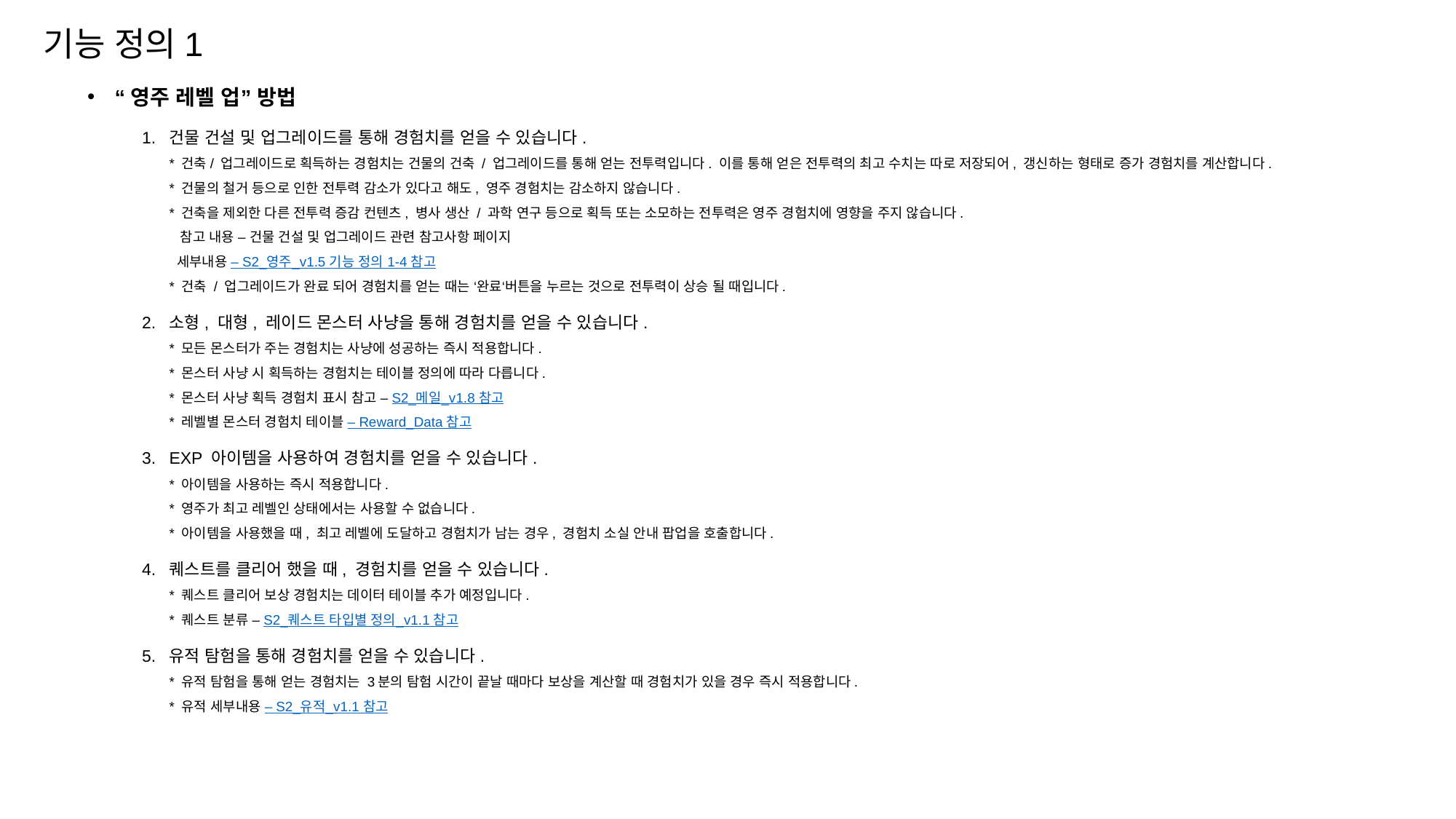

기능 정의1
“영주 레벨 업” 방법
건물 건설 및 업그레이드를 통해 경험치를 얻을 수 있습니다.
* 건축/ 업그레이드로 획득하는 경험치는 건물의 건축 / 업그레이드를 통해 얻는 전투력입니다. 이를 통해 얻은 전투력의 최고 수치는 따로 저장되어, 갱신하는 형태로 증가 경험치를 계산합니다.
* 건물의 철거 등으로 인한 전투력 감소가 있다고 해도, 영주 경험치는 감소하지 않습니다.
* 건축을 제외한 다른 전투력 증감 컨텐츠, 병사 생산 / 과학 연구 등으로 획득 또는 소모하는 전투력은 영주 경험치에 영향을 주지 않습니다.
  참고 내용 – 건물 건설 및 업그레이드 관련 참고사항 페이지
  세부내용 – S2_영주_v1.5 기능 정의 1-4 참고
* 건축 / 업그레이드가 완료 되어 경험치를 얻는 때는 ‘완료‘버튼을 누르는 것으로 전투력이 상승 될 때입니다.
소형, 대형, 레이드 몬스터 사냥을 통해 경험치를 얻을 수 있습니다.
* 모든 몬스터가 주는 경험치는 사냥에 성공하는 즉시 적용합니다.
* 몬스터 사냥 시 획득하는 경험치는 테이블 정의에 따라 다릅니다.
* 몬스터 사냥 획득 경험치 표시 참고 – S2_메일_v1.8 참고
* 레벨별 몬스터 경험치 테이블 – Reward_Data 참고
EXP 아이템을 사용하여 경험치를 얻을 수 있습니다.
* 아이템을 사용하는 즉시 적용합니다.
* 영주가 최고 레벨인 상태에서는 사용할 수 없습니다.
* 아이템을 사용했을 때, 최고 레벨에 도달하고 경험치가 남는 경우, 경험치 소실 안내 팝업을 호출합니다.
퀘스트를 클리어 했을 때, 경험치를 얻을 수 있습니다.
* 퀘스트 클리어 보상 경험치는 데이터 테이블 추가 예정입니다.
* 퀘스트 분류 – S2_퀘스트 타입별 정의_v1.1 참고
유적 탐험을 통해 경험치를 얻을 수 있습니다.
* 유적 탐험을 통해 얻는 경험치는 3분의 탐험 시간이 끝날 때마다 보상을 계산할 때 경험치가 있을 경우 즉시 적용합니다.
* 유적 세부내용 – S2_유적_v1.1 참고